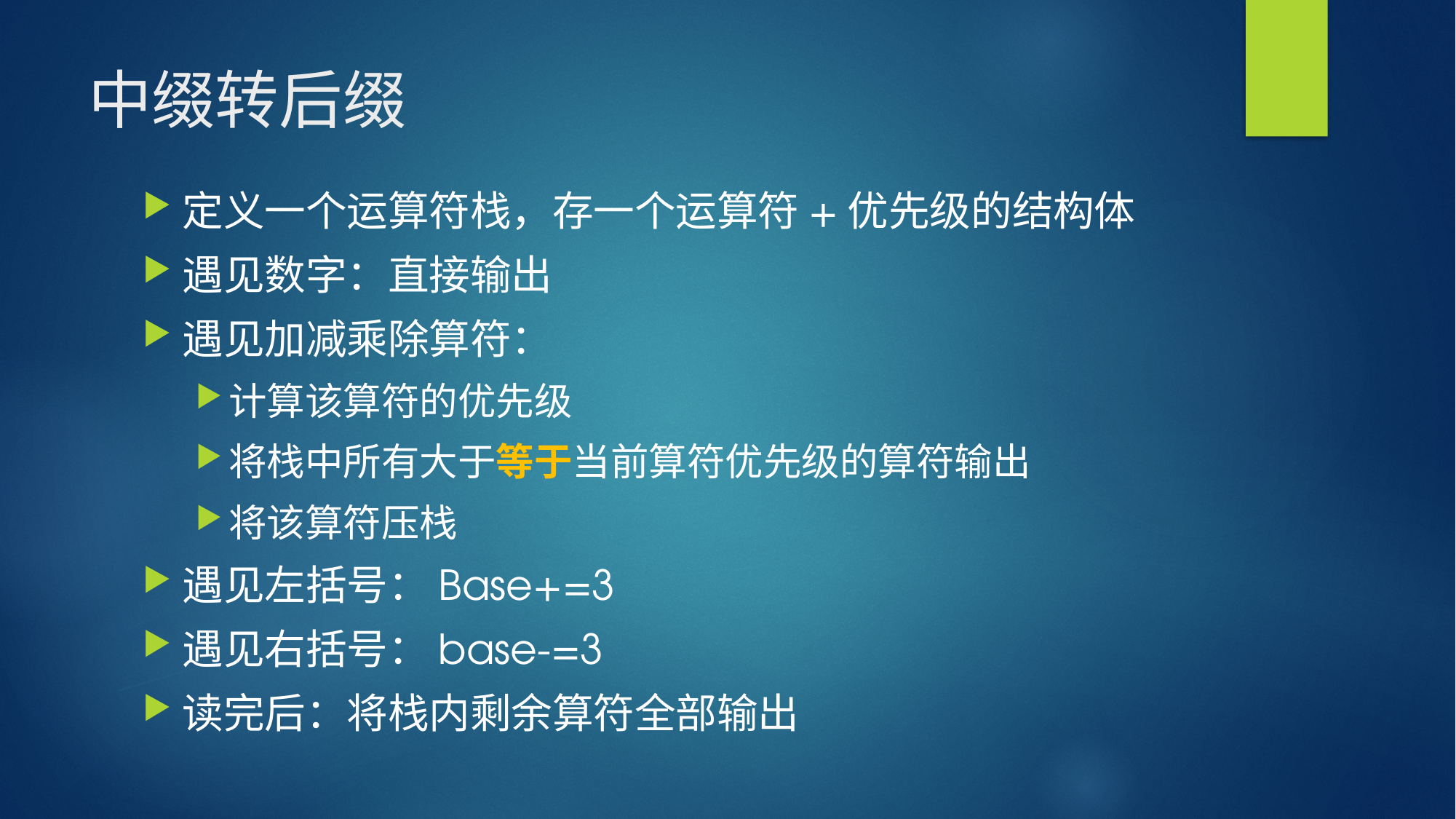

# 中缀转后缀
定义一个运算符栈，存一个运算符+优先级的结构体
遇见数字：直接输出
遇见加减乘除算符：
计算该算符的优先级
将栈中所有大于等于当前算符优先级的算符输出
将该算符压栈
遇见左括号：Base+=3
遇见右括号：base-=3
读完后：将栈内剩余算符全部输出